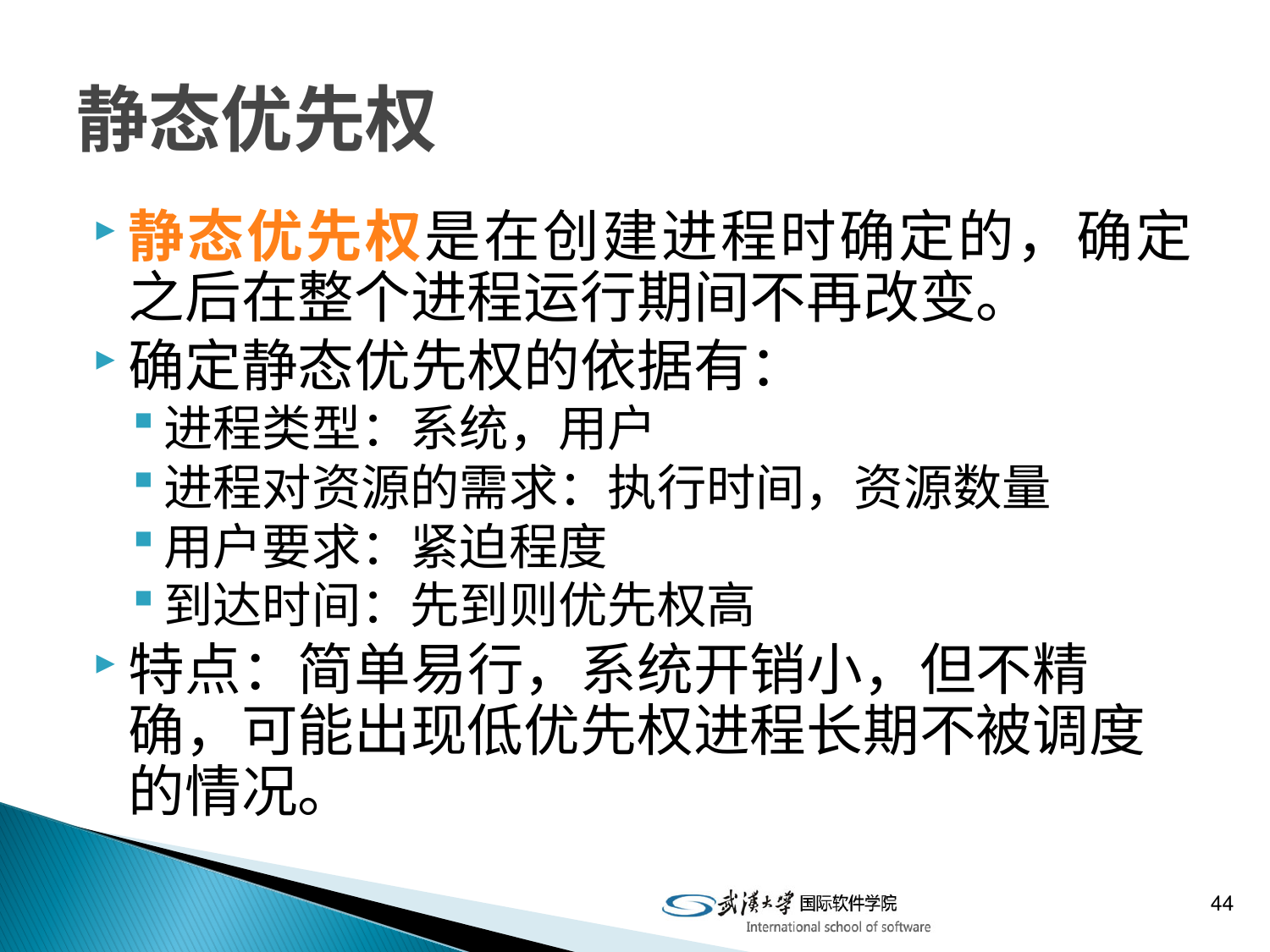

# 静态优先权
静态优先权是在创建进程时确定的，确定之后在整个进程运行期间不再改变。
确定静态优先权的依据有：
进程类型：系统，用户
进程对资源的需求：执行时间，资源数量
用户要求：紧迫程度
到达时间：先到则优先权高
特点：简单易行，系统开销小，但不精确，可能出现低优先权进程长期不被调度的情况。